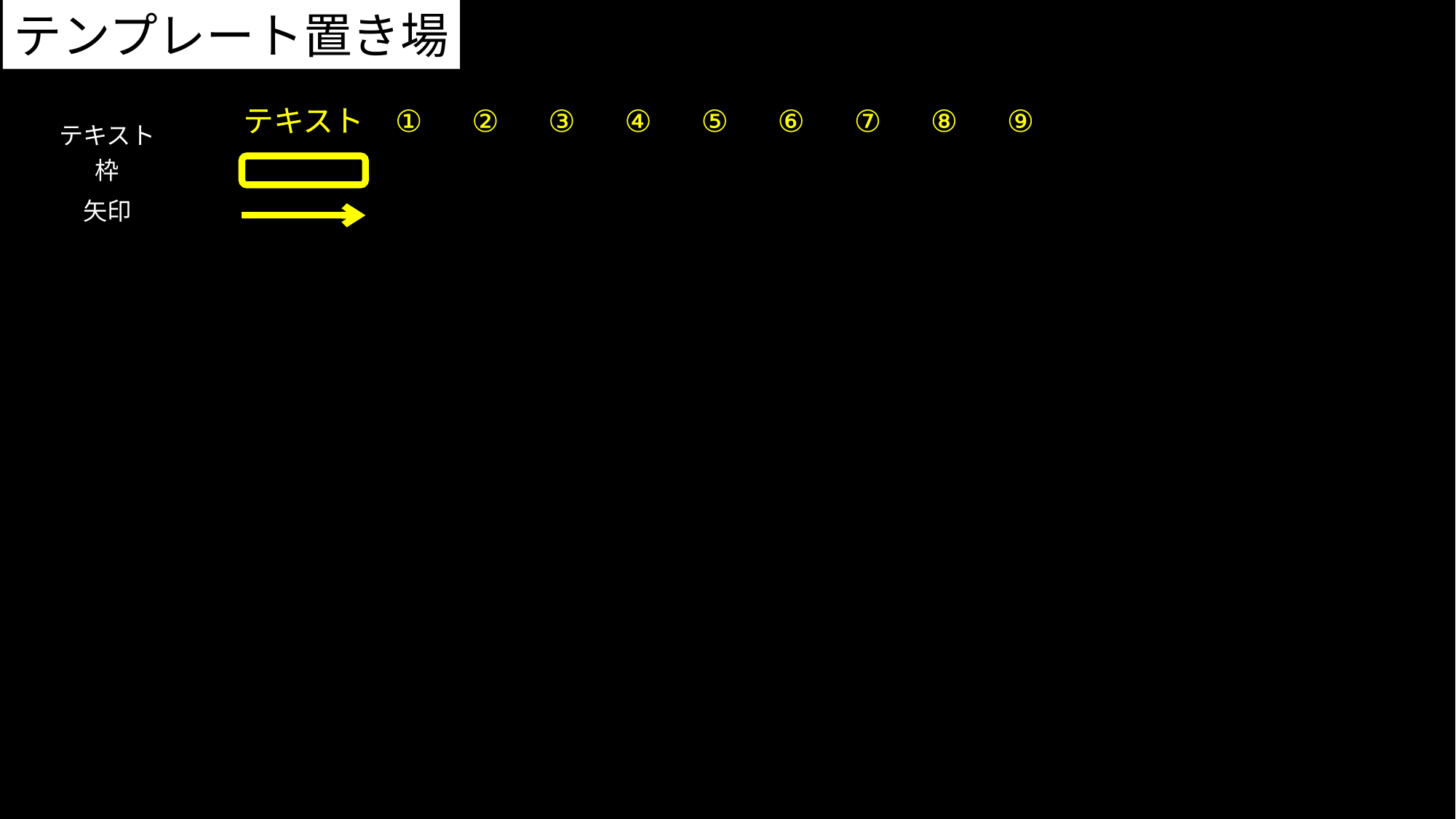

テンプレート置き場
テキスト
テキスト
①
①
②
②
③
③
④
④
⑤
⑤
⑥
⑥
⑦
⑦
⑧
⑧
⑨
⑨
テキスト
枠

矢印